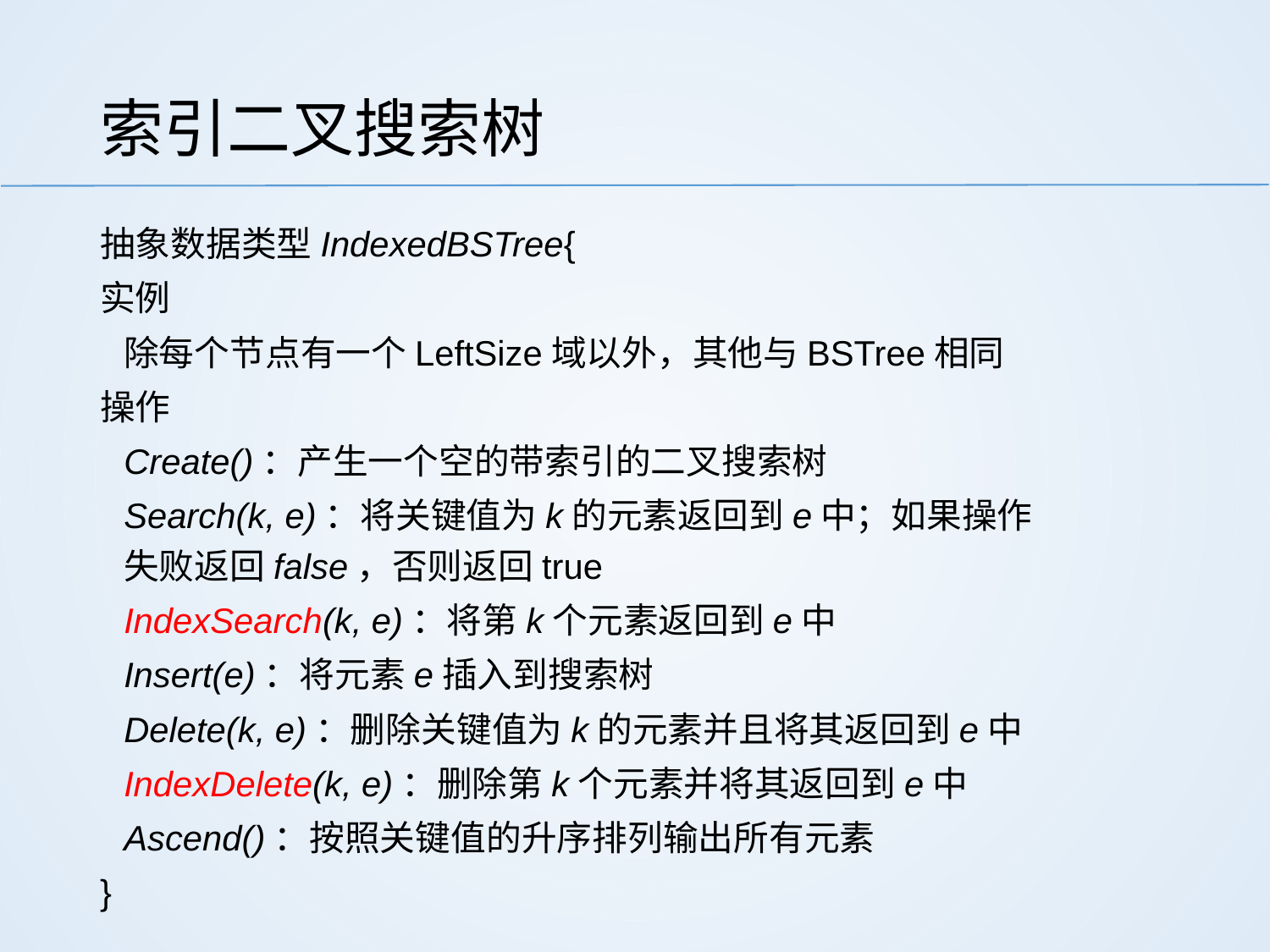

# 索引二叉搜索树
抽象数据类型IndexedBSTree{
实例
	除每个节点有一个LeftSize域以外，其他与BSTree相同
操作
	Create()：产生一个空的带索引的二叉搜索树
	Search(k, e)：将关键值为k的元素返回到e中；如果操作	失败返回false，否则返回true
	IndexSearch(k, e)：将第k个元素返回到e中
	Insert(e)：将元素e插入到搜索树
	Delete(k, e)：删除关键值为k的元素并且将其返回到e中
	IndexDelete(k, e)：删除第k个元素并将其返回到e中
	Ascend()：按照关键值的升序排列输出所有元素
}
12